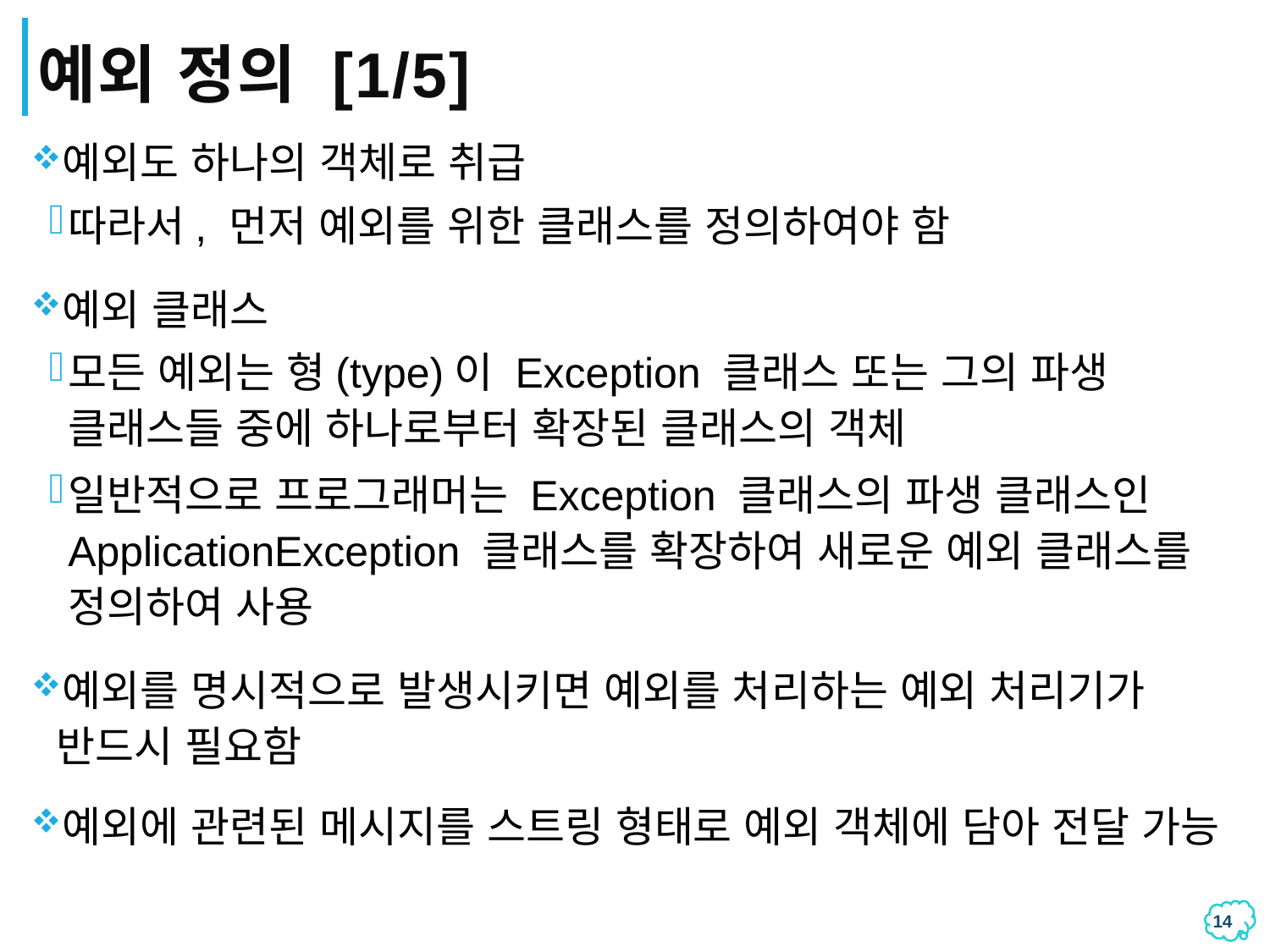

# 예외 정의 [1/5]
예외도 하나의 객체로 취급
따라서, 먼저 예외를 위한 클래스를 정의하여야 함
예외 클래스
모든 예외는 형(type)이 Exception 클래스 또는 그의 파생 클래스들 중에 하나로부터 확장된 클래스의 객체
일반적으로 프로그래머는 Exception 클래스의 파생 클래스인 ApplicationException 클래스를 확장하여 새로운 예외 클래스를 정의하여 사용
예외를 명시적으로 발생시키면 예외를 처리하는 예외 처리기가 반드시 필요함
예외에 관련된 메시지를 스트링 형태로 예외 객체에 담아 전달 가능
14